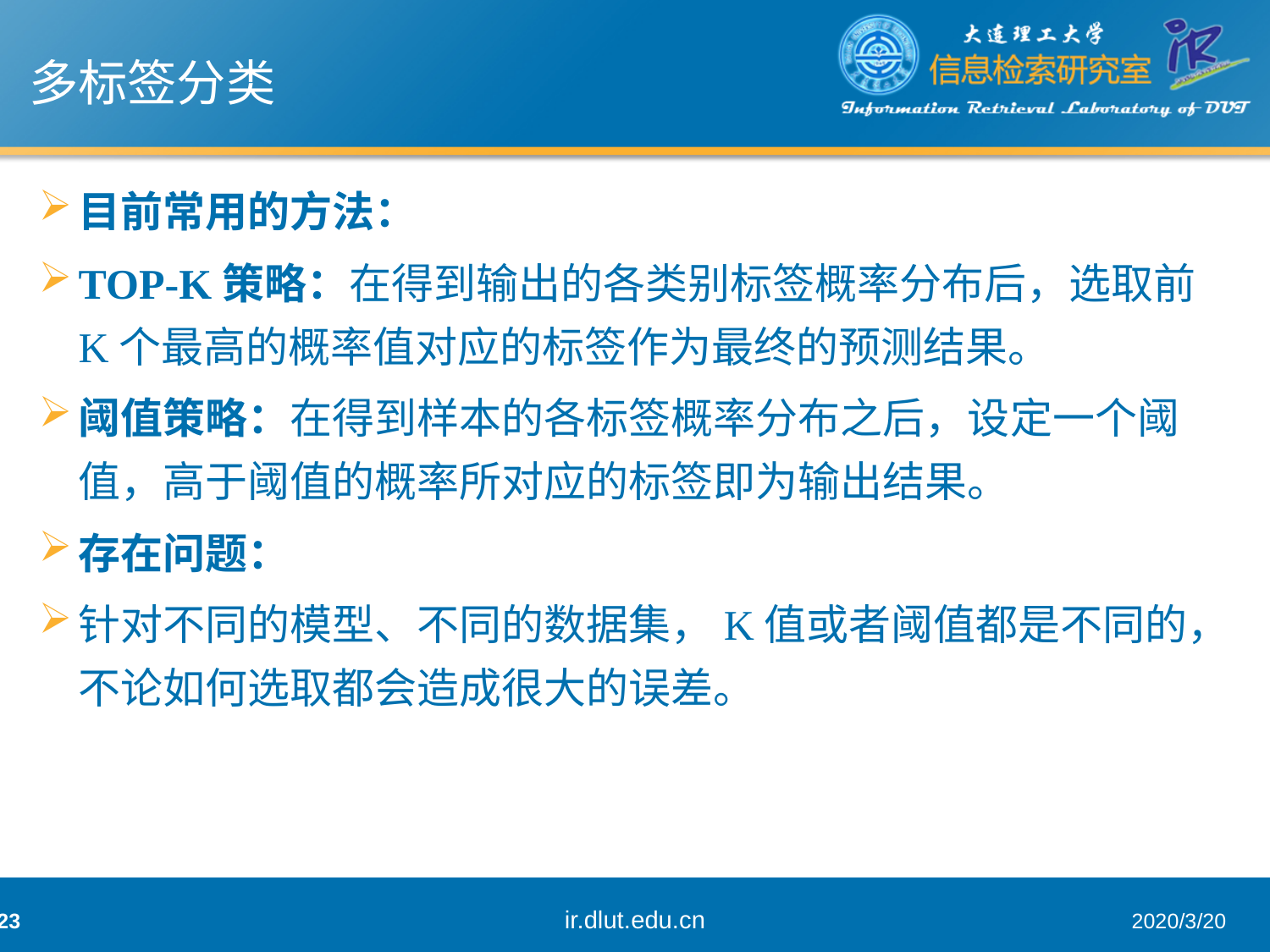

多标签分类
目前常用的方法：
TOP-K策略：在得到输出的各类别标签概率分布后，选取前K个最高的概率值对应的标签作为最终的预测结果。
阈值策略：在得到样本的各标签概率分布之后，设定一个阈值，高于阈值的概率所对应的标签即为输出结果。
存在问题：
针对不同的模型、不同的数据集，K值或者阈值都是不同的，不论如何选取都会造成很大的误差。